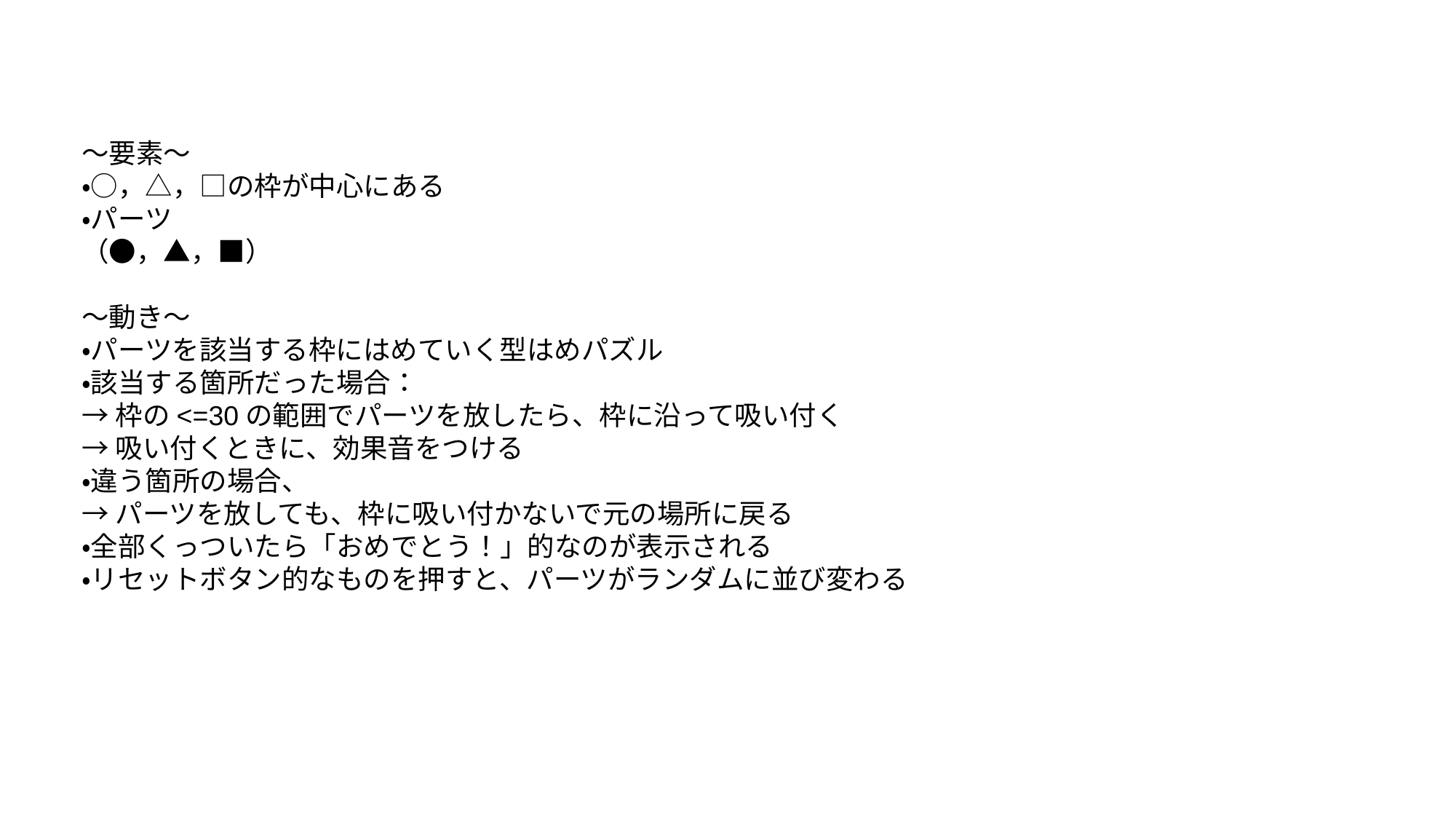

～要素～
・○，△，□の枠が中心にある
・パーツ
（●，▲，■）

～動き～
・パーツを該当する枠にはめていく型はめパズル
・該当する箇所だった場合：
→枠の<=30の範囲でパーツを放したら、枠に沿って吸い付く
→吸い付くときに、効果音をつける
・違う箇所の場合、
→パーツを放しても、枠に吸い付かないで元の場所に戻る
・全部くっついたら「おめでとう！」的なのが表示される
・リセットボタン的なものを押すと、パーツがランダムに並び変わる